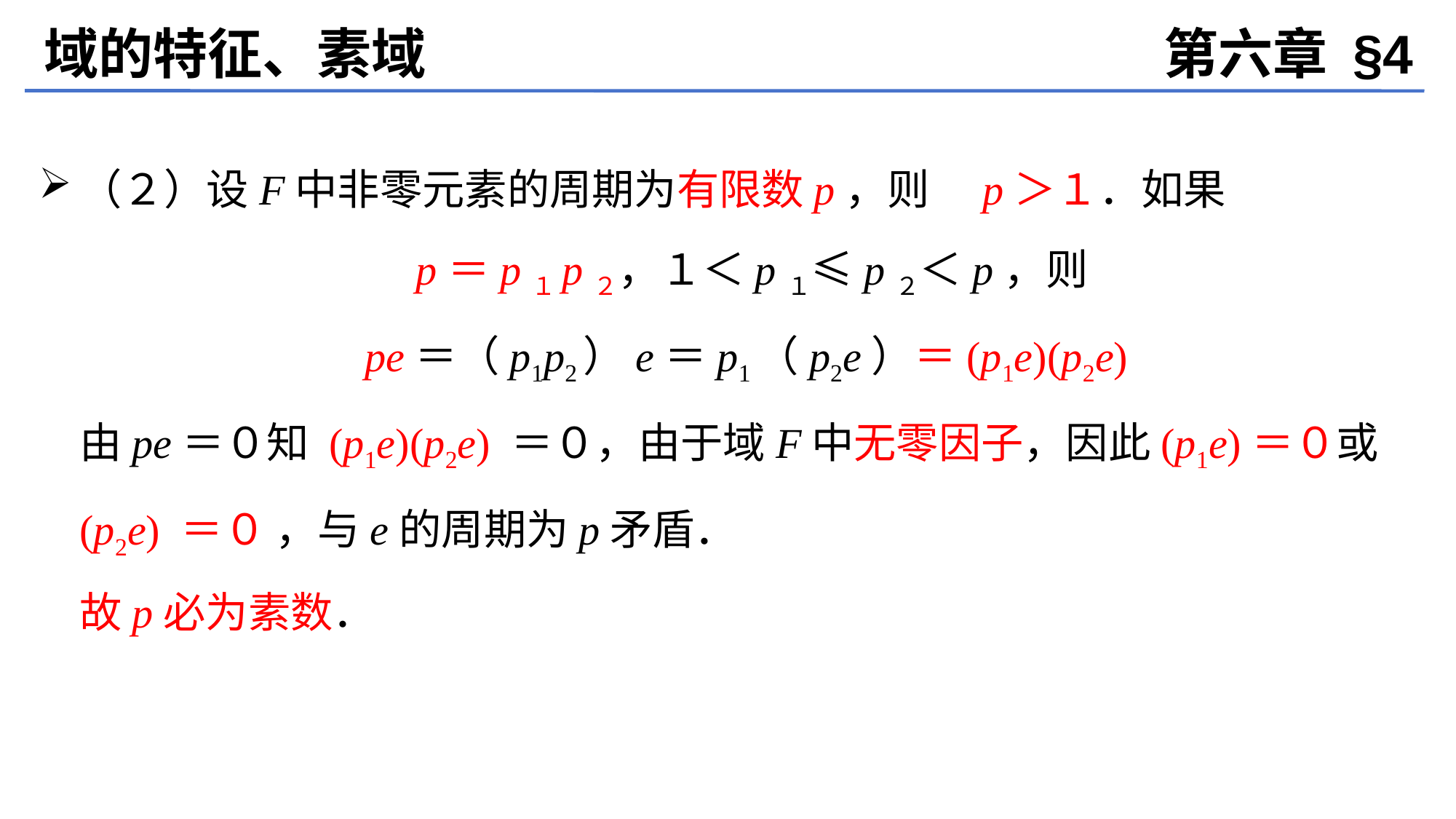

域的特征、素域
第六章 §4
（２）设F中非零元素的周期为有限数p，则　p＞１．如果
　p＝p１p２，１＜p１≤p２＜p，则
	pe＝（p1p2）e＝p1（p2e）＝(p1e)(p2e)
	由pe＝０知 (p1e)(p2e) ＝０，由于域F中无零因子，因此(p1e)＝０或(p2e) ＝０ ，与e的周期为p矛盾．
	故p必为素数．